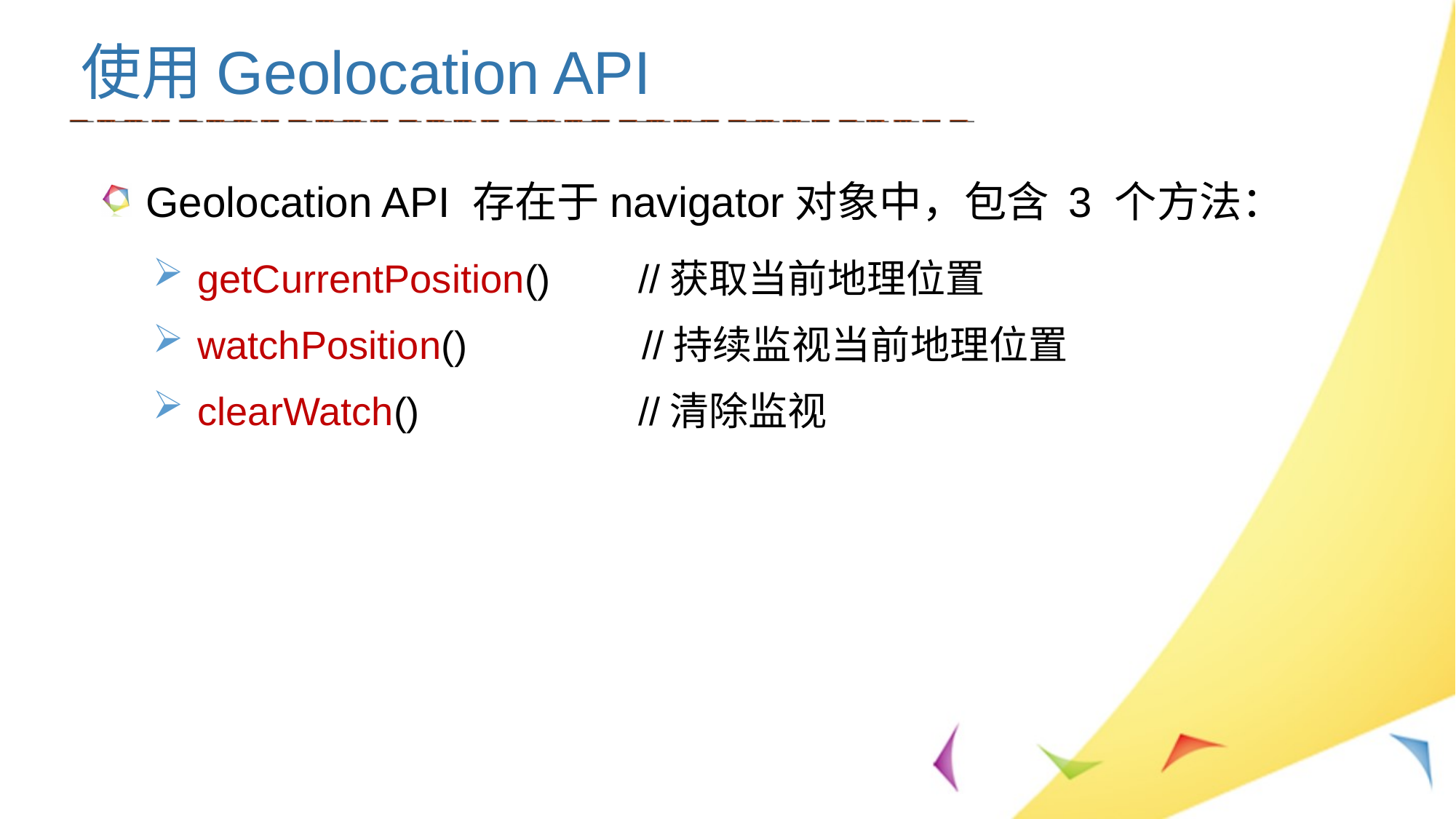

使用Geolocation API

Geolocation API 存在于navigator对象中，包含 3 个方法：
getCurrentPosition()        //获取当前地理位置
watchPosition()                //持续监视当前地理位置
clearWatch()                    //清除监视